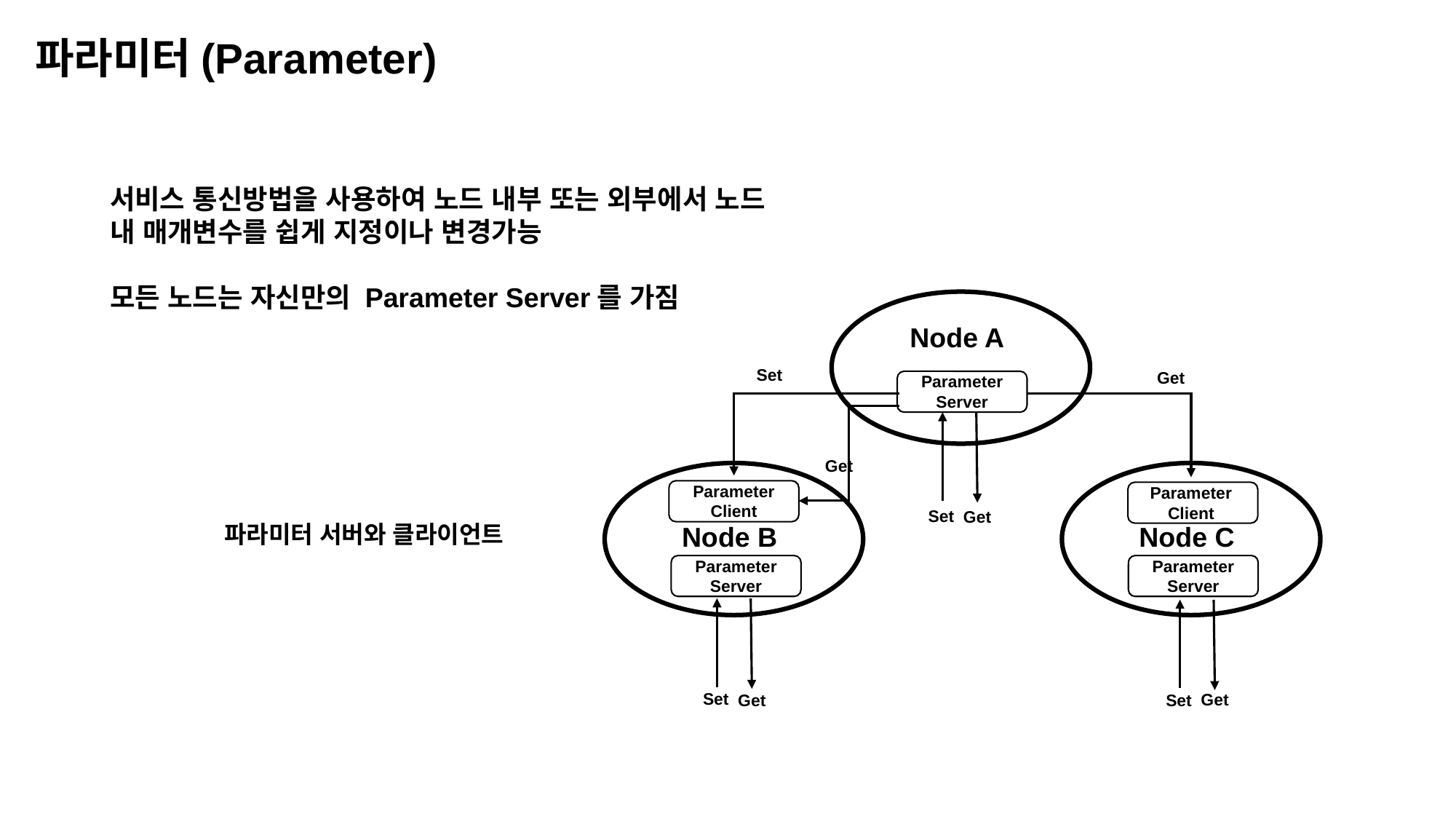

# 파라미터(Parameter)
서비스 통신방법을 사용하여 노드 내부 또는 외부에서 노드 내 매개변수를 쉽게 지정이나 변경가능

모든 노드는 자신만의 Parameter Server를 가짐

Node A
Set
Get
Parameter
Server

Get

Parameter
Client
Parameter
Client

Set
Get
파라미터 서버와 클라이언트
Node B
Node C
Parameter
Server
Parameter
Server

Set
Get
Get
Set